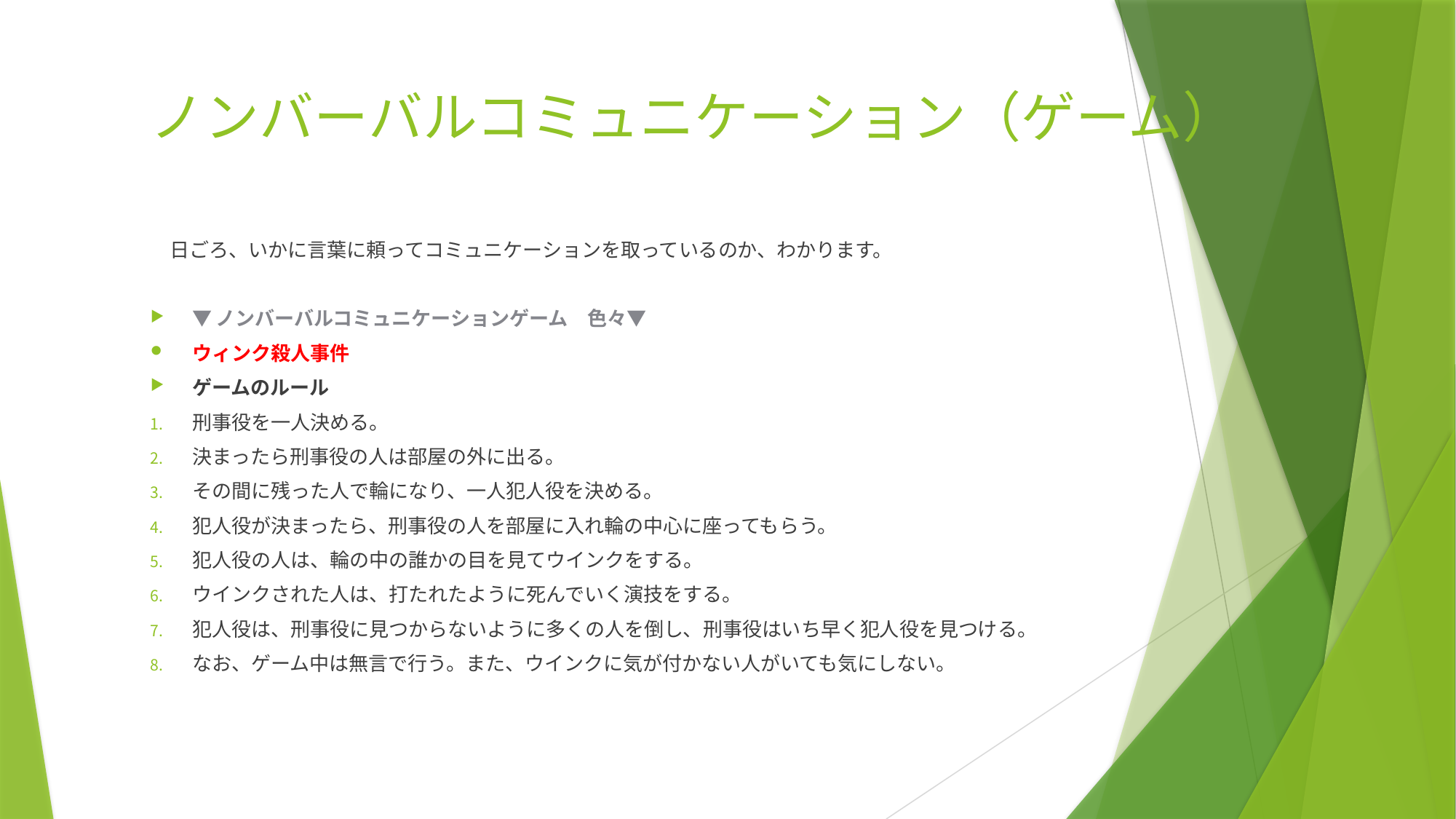

# ノンバーバルコミュニケーション（ゲーム）
　日ごろ、いかに言葉に頼ってコミュニケーションを取っているのか、わかります。

▼ノンバーバルコミュニケーションゲーム　色々▼
ウィンク殺人事件
ゲームのルール
刑事役を一人決める。
決まったら刑事役の人は部屋の外に出る。
その間に残った人で輪になり、一人犯人役を決める。
犯人役が決まったら、刑事役の人を部屋に入れ輪の中心に座ってもらう。
犯人役の人は、輪の中の誰かの目を見てウインクをする。
ウインクされた人は、打たれたように死んでいく演技をする。
犯人役は、刑事役に見つからないように多くの人を倒し、刑事役はいち早く犯人役を見つける。
なお、ゲーム中は無言で行う。また、ウインクに気が付かない人がいても気にしない。